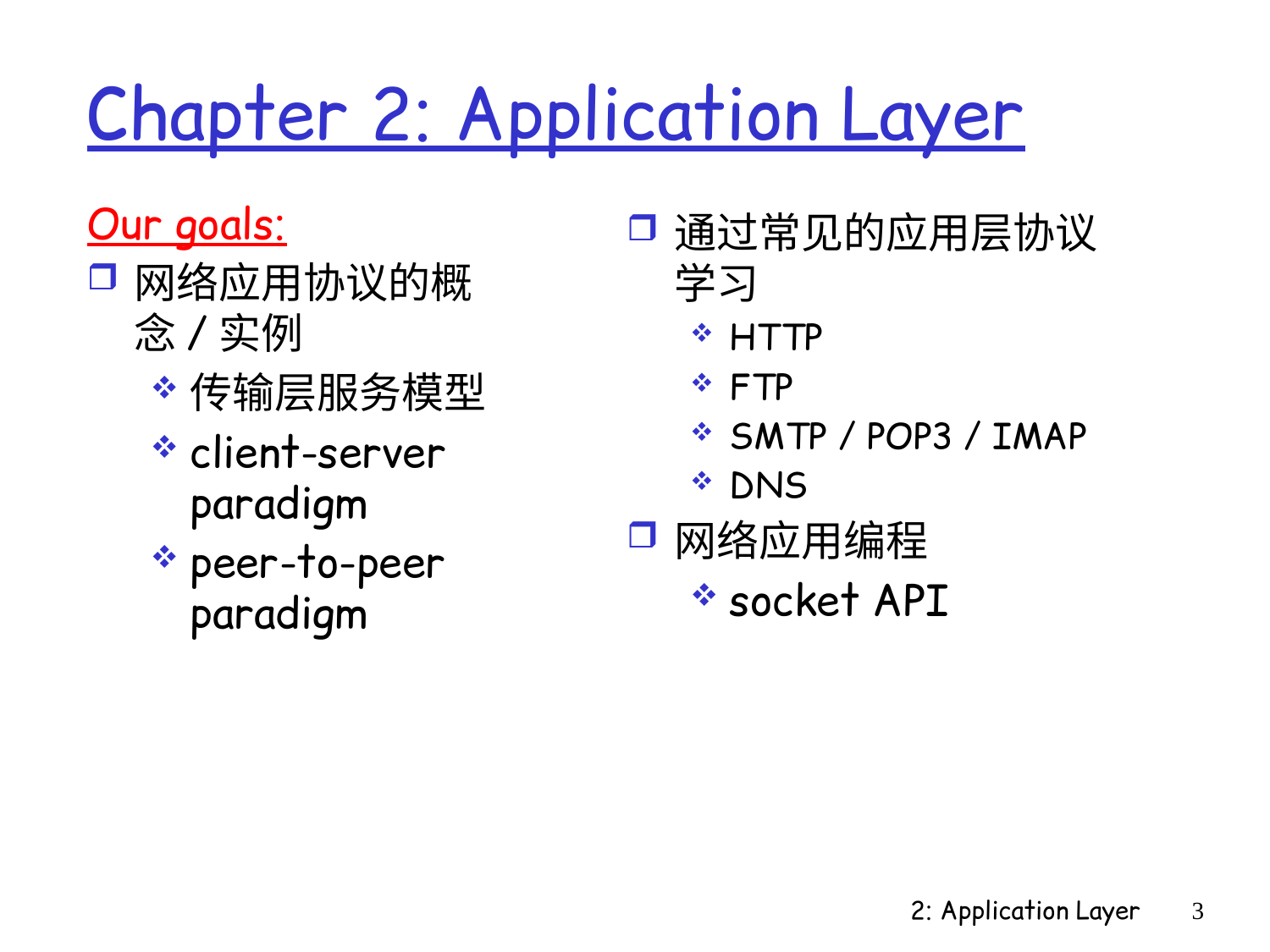

# Chapter 2: Application Layer
Our goals:
网络应用协议的概念/实例
传输层服务模型
client-server paradigm
peer-to-peer paradigm
通过常见的应用层协议学习
HTTP
FTP
SMTP / POP3 / IMAP
DNS
网络应用编程
socket API
2: Application Layer
3